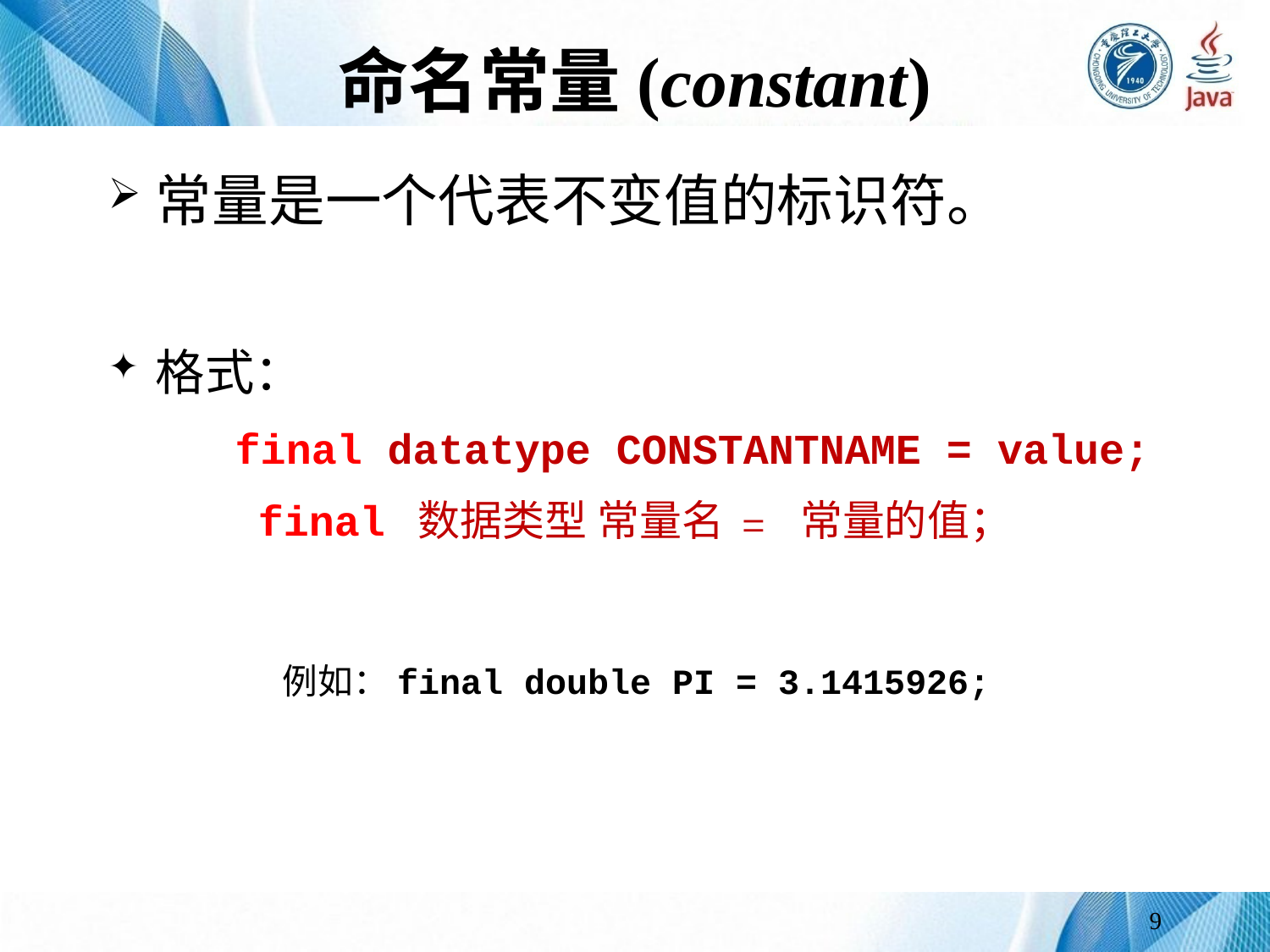

# 命名常量(constant)
常量是一个代表不变值的标识符。

格式：
	final datatype CONSTANTNAME = value;
	 final 数据类型 常量名 = 常量的值；

		例如：final double PI = 3.1415926;

9